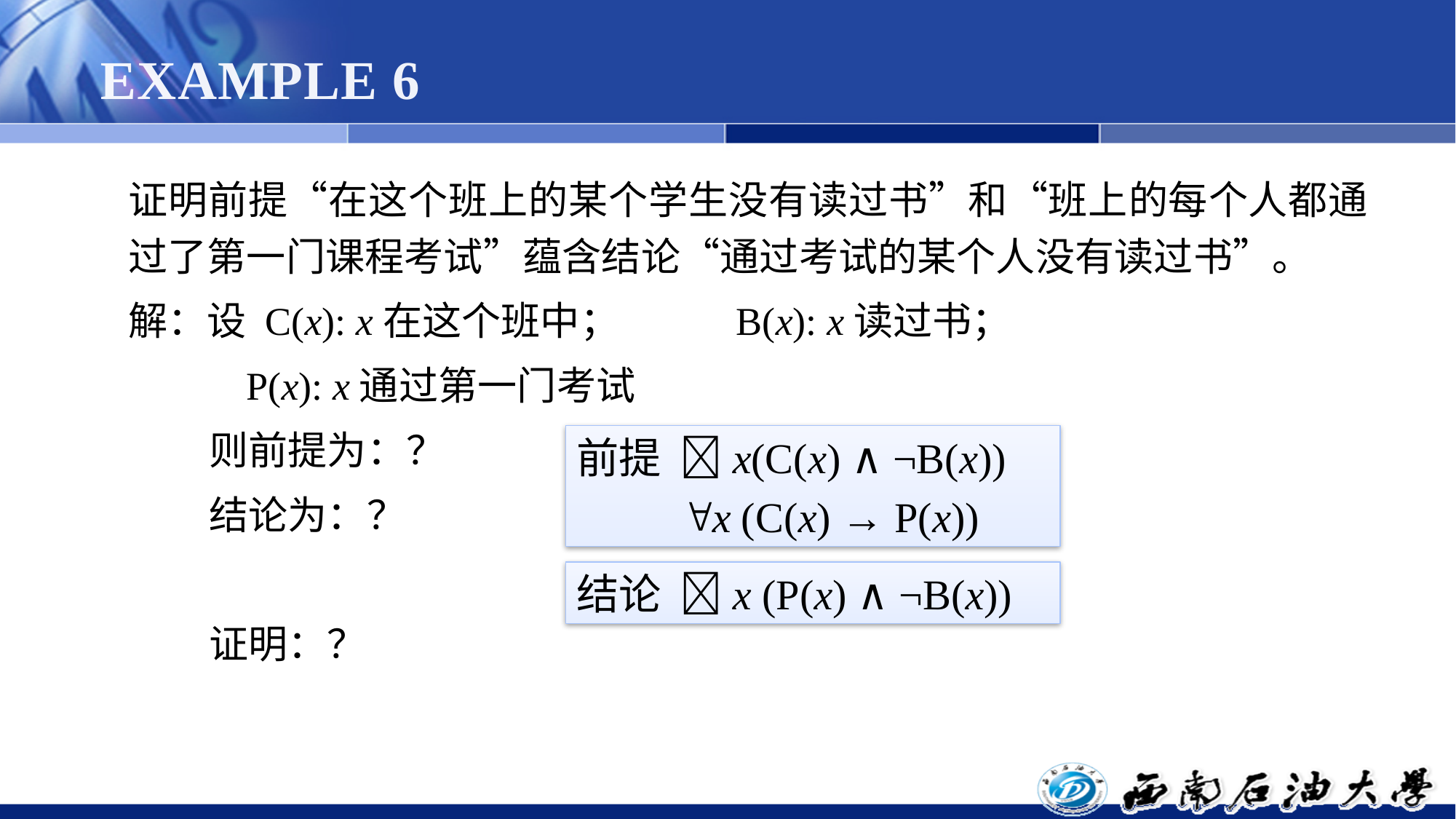

# EXAMPLE 6
证明前提“在这个班上的某个学生没有读过书”和“班上的每个人都通过了第一门课程考试”蕴含结论“通过考试的某个人没有读过书”。
解：设 C(x): x在这个班中；            B(x): x读过书；
            P(x): x通过第一门考试
        则前提为：？
        结论为：？

        证明：？

前提  ∃x(C(x) ∧ ¬B(x))
          ∀x (C(x) → P(x))
结论  ∃x (P(x) ∧ ¬B(x))